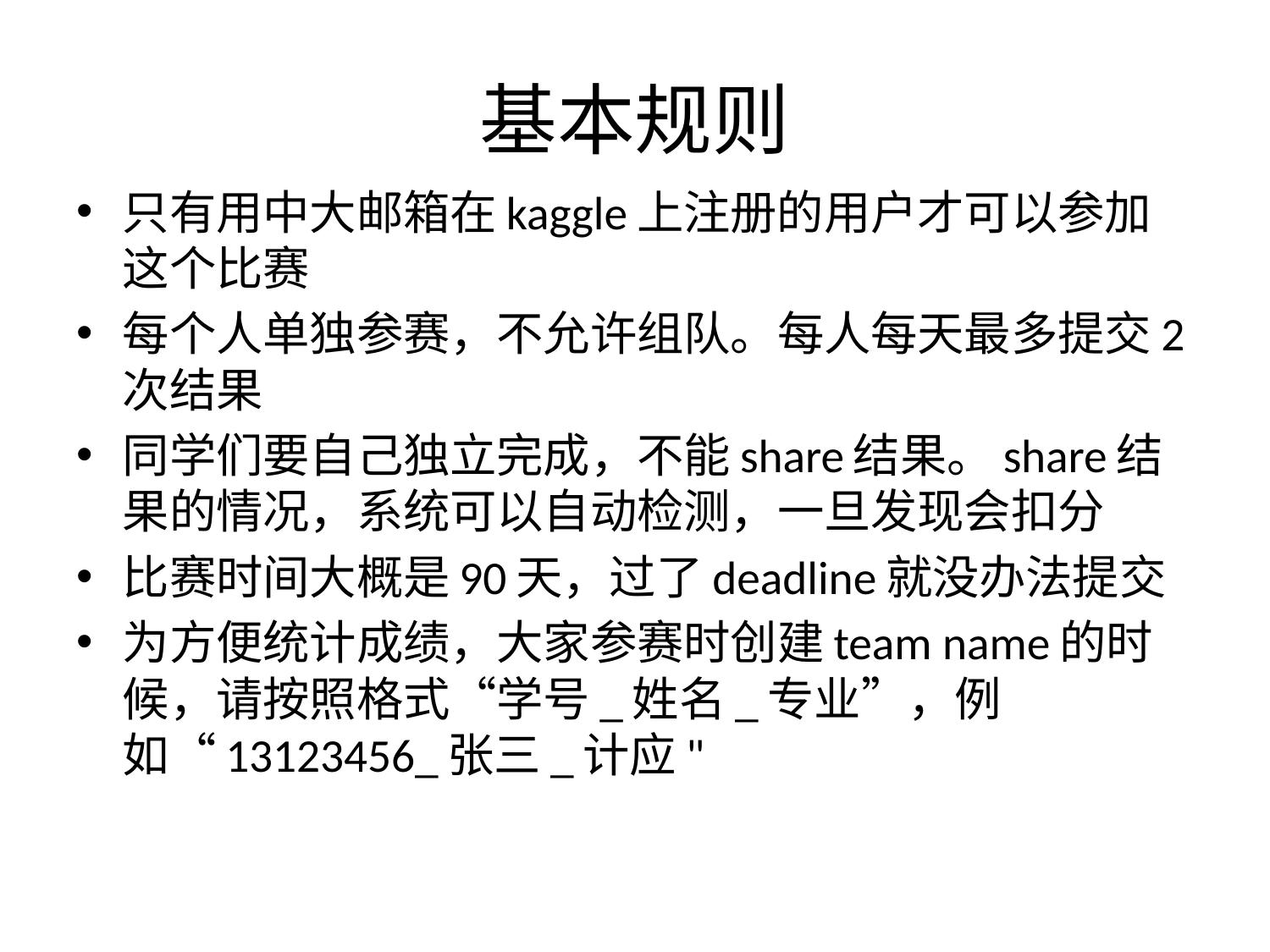

# 基本规则
只有用中大邮箱在kaggle上注册的用户才可以参加这个比赛
每个人单独参赛，不允许组队。每人每天最多提交2次结果
同学们要自己独立完成，不能share结果。share结果的情况，系统可以自动检测，一旦发现会扣分
比赛时间大概是90天，过了deadline就没办法提交
为方便统计成绩，大家参赛时创建team name的时候，请按照格式“学号_姓名_专业”，例如“13123456_张三_计应"